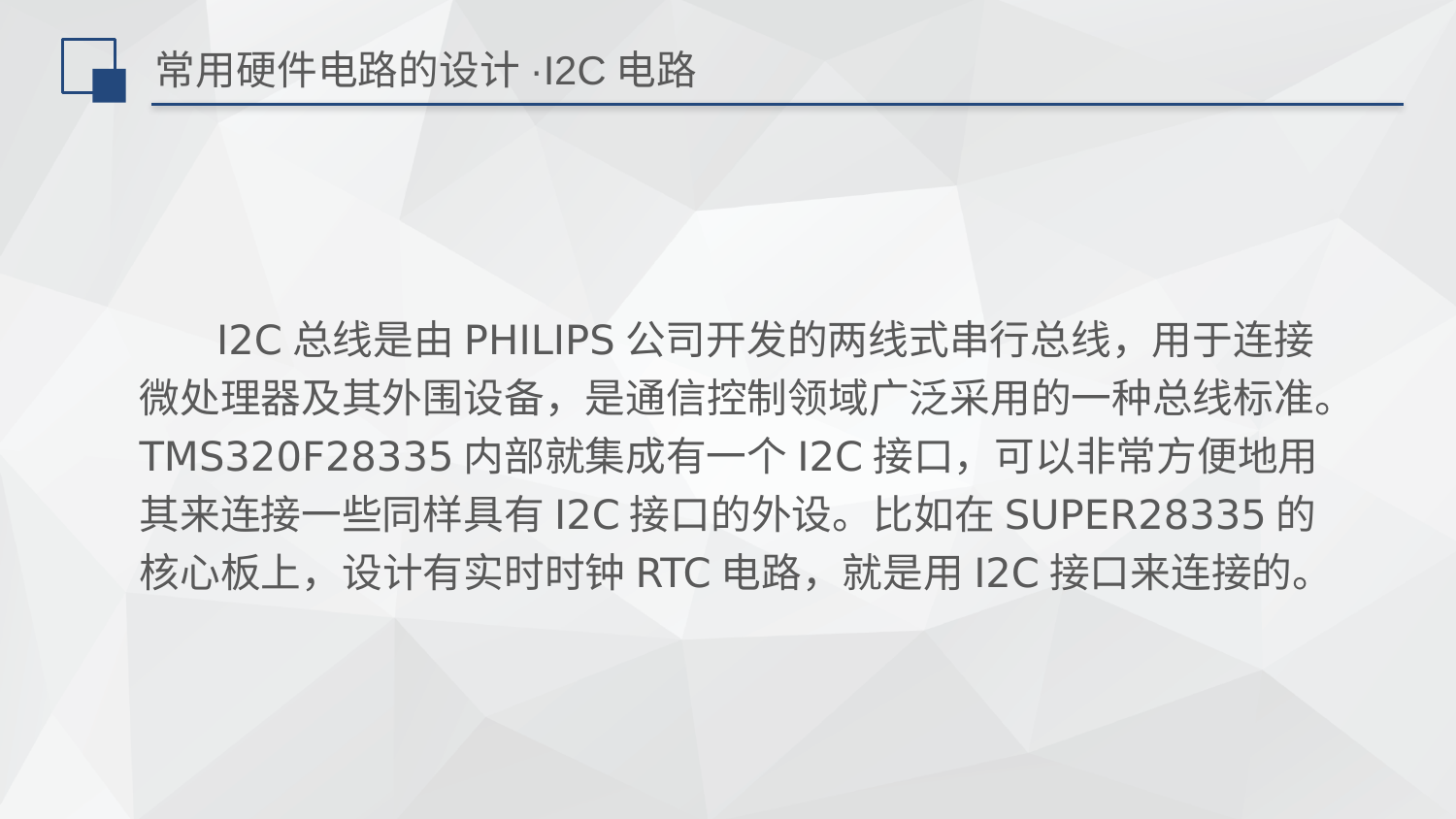

# 常用硬件电路的设计·I2C电路
      I2C总线是由PHILIPS公司开发的两线式串行总线，用于连接微处理器及其外围设备，是通信控制领域广泛采用的一种总线标准。TMS320F28335内部就集成有一个I2C接口，可以非常方便地用其来连接一些同样具有I2C接口的外设。比如在SUPER28335的核心板上，设计有实时时钟RTC电路，就是用I2C接口来连接的。